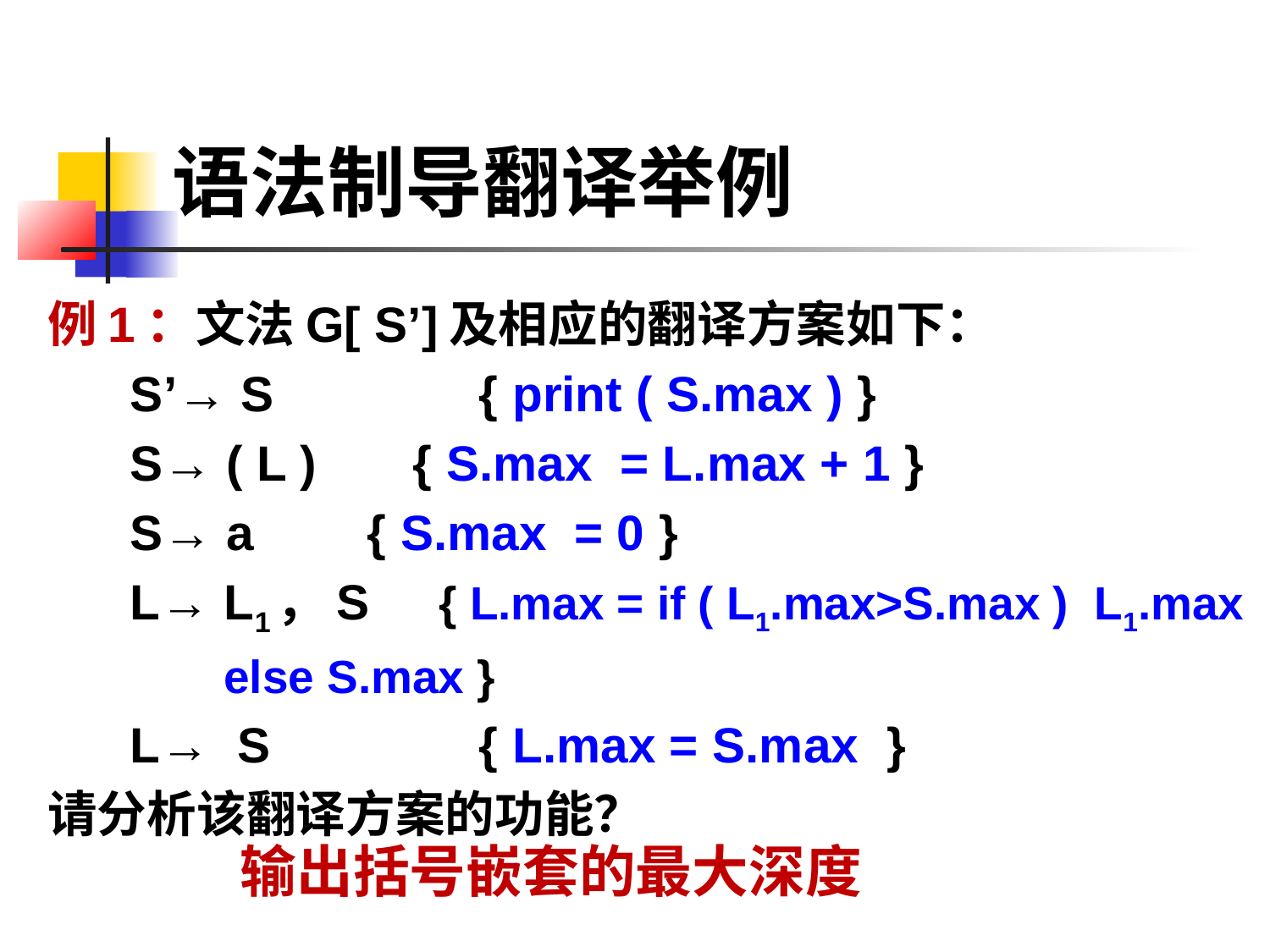

# 语法制导翻译举例
例1：文法G[ S’]及相应的翻译方案如下：
      S’→ S 	       { print ( S.max ) }
      S→ ( L )       { S.max  = L.max + 1 }
      S→ a	       { S.max  = 0 }
      L→ L1，S     { L.max = if ( L1.max>S.max )  L1.max
				     else S.max }
      L→  S 	       { L.max = S.max  }
请分析该翻译方案的功能？
输出括号嵌套的最大深度